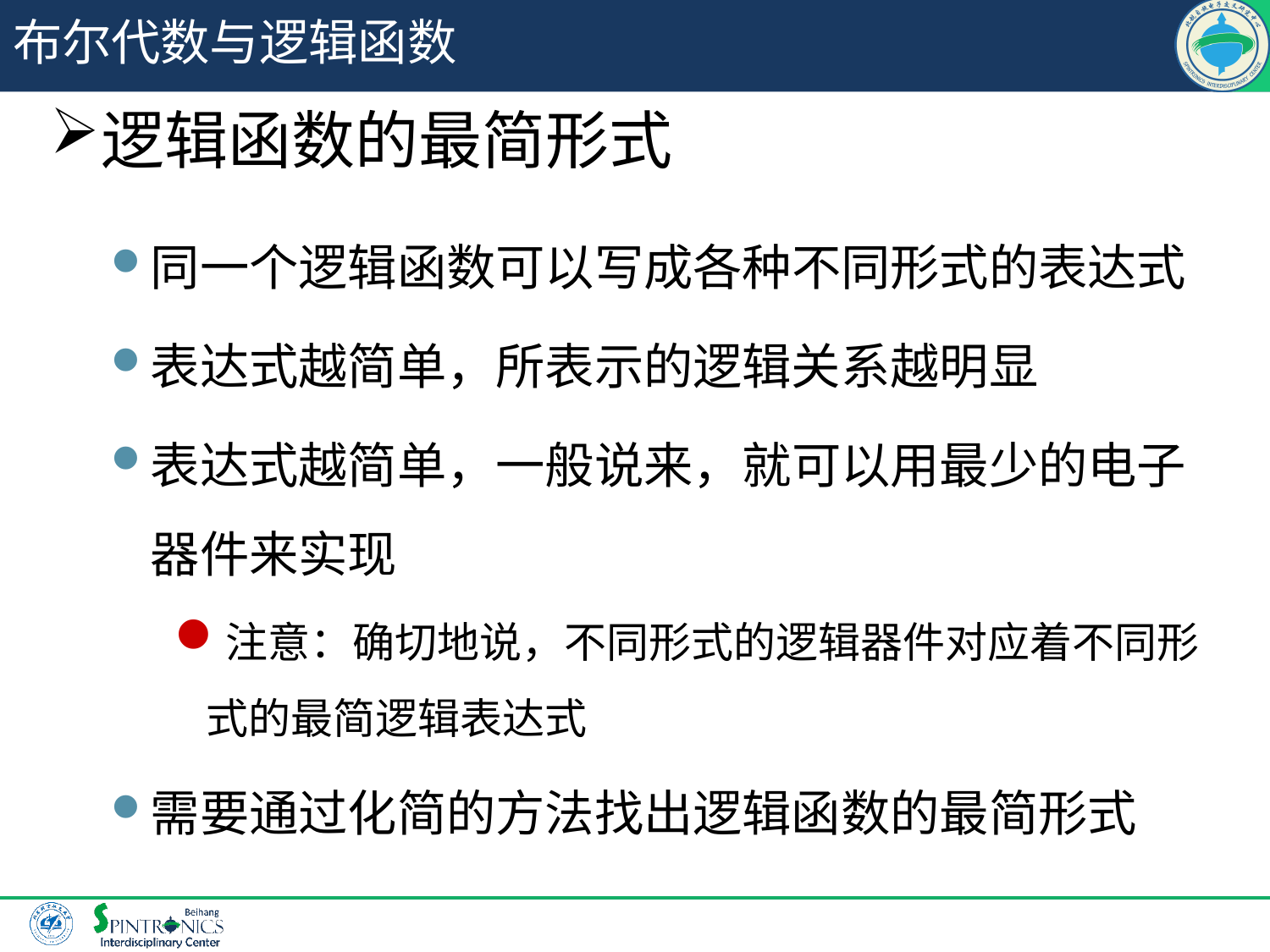

# 布尔代数与逻辑函数
逻辑函数的最简形式
同一个逻辑函数可以写成各种不同形式的表达式
表达式越简单，所表示的逻辑关系越明显
表达式越简单，一般说来，就可以用最少的电子器件来实现
注意：确切地说，不同形式的逻辑器件对应着不同形式的最简逻辑表达式
需要通过化简的方法找出逻辑函数的最简形式
59